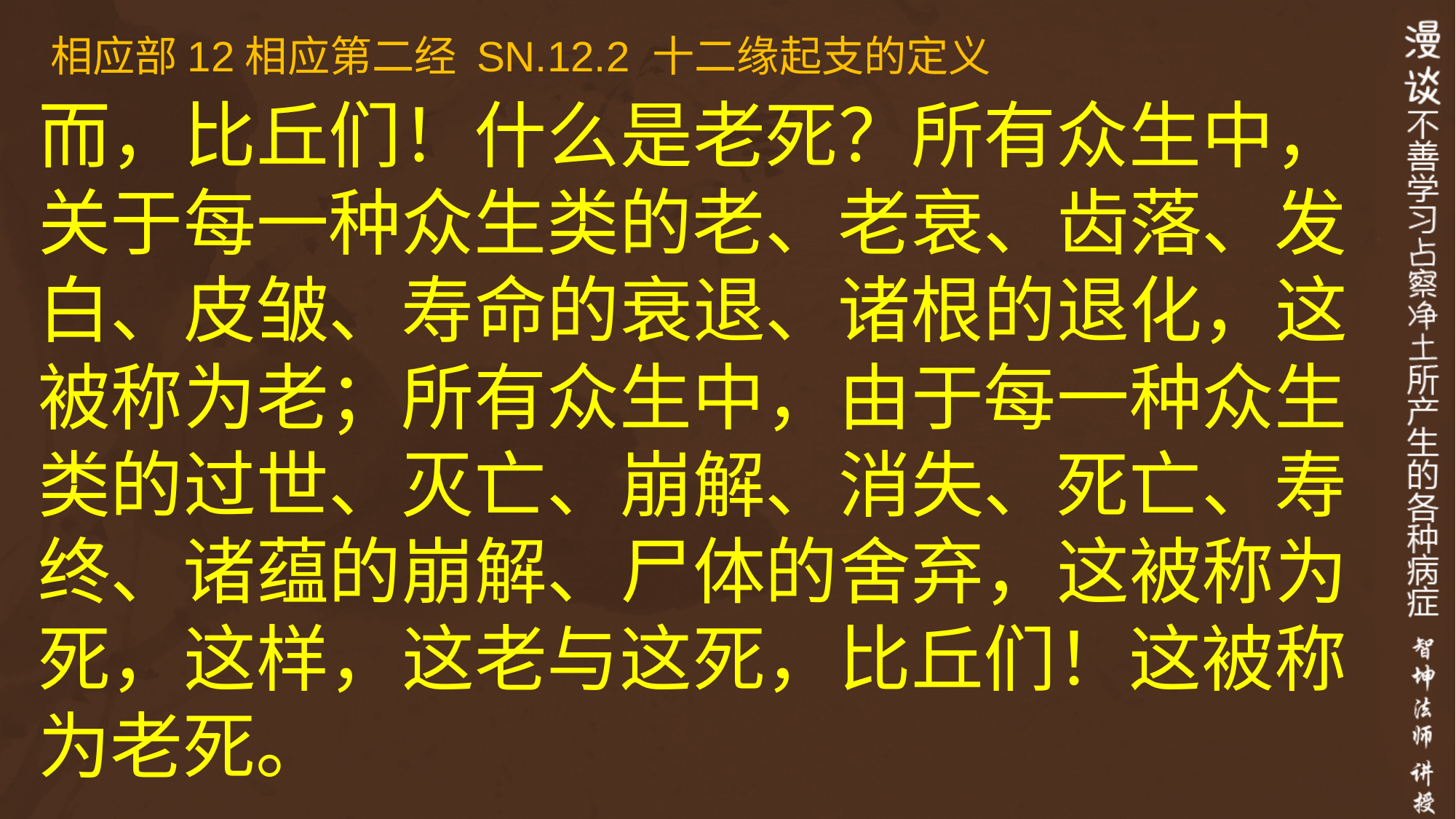

相应部12相应第二经 SN.12.2 十二缘起支的定义
而，比丘们！什么是老死？所有众生中，关于每一种众生类的老、老衰、齿落、发白、皮皱、寿命的衰退、诸根的退化，这被称为老；所有众生中，由于每一种众生类的过世、灭亡、崩解、消失、死亡、寿终、诸蕴的崩解、尸体的舍弃，这被称为死，这样，这老与这死，比丘们！这被称为老死。